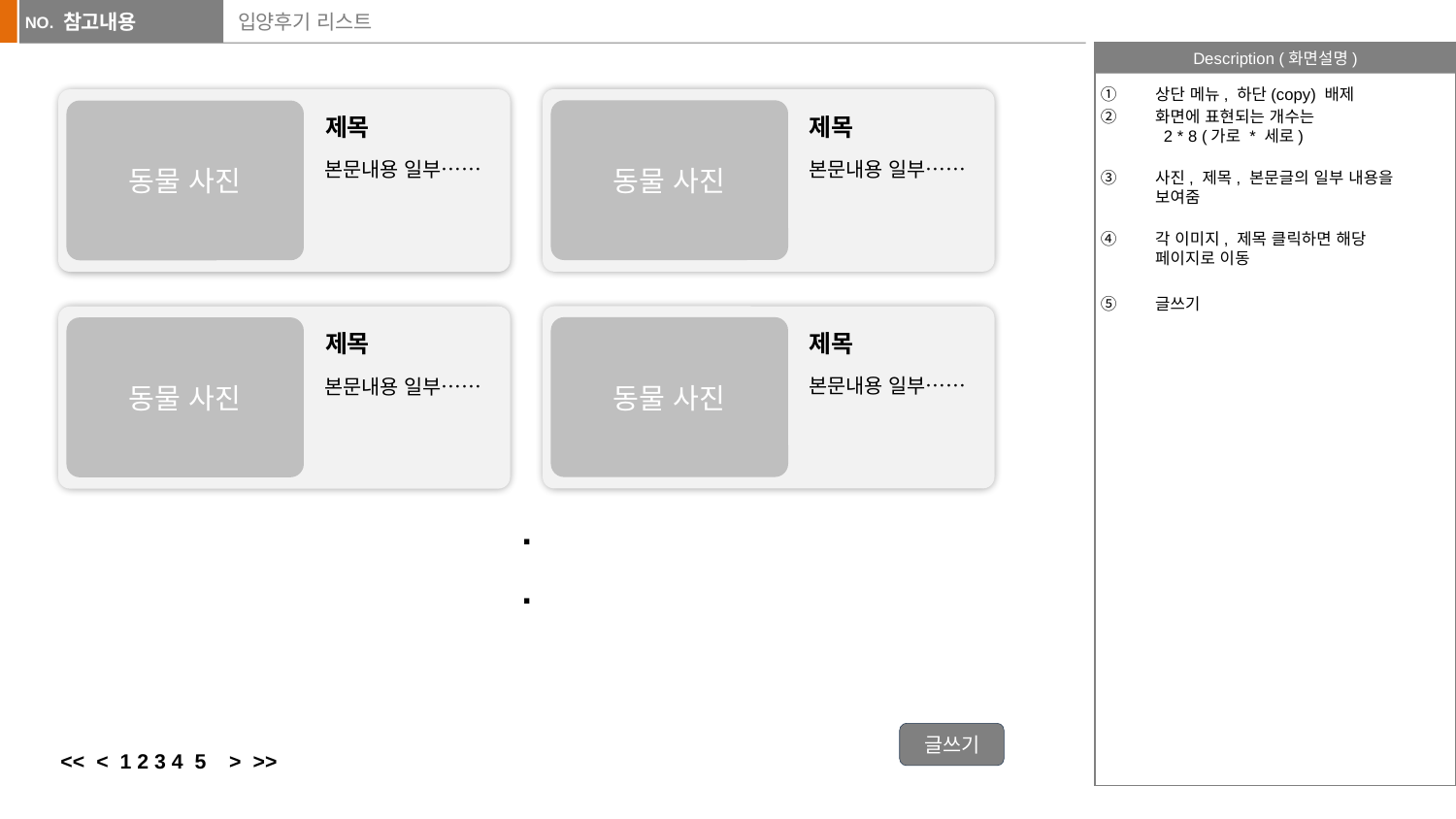

참고내용
# 입양후기 리스트
상단 메뉴, 하단(copy) 배제
화면에 표현되는 개수는
 2 * 8 (가로 * 세로)
사진, 제목, 본문글의 일부 내용을
보여줌
각 이미지, 제목 클릭하면 해당
페이지로 이동

글쓰기

동물 사진
제목

본문내용 일부……

동물 사진
제목

본문내용 일부……

동물 사진
제목

본문내용 일부……

동물 사진
제목

본문내용 일부……
.
.

글쓰기
 <<  <  1 2 3 4  5    >  >>